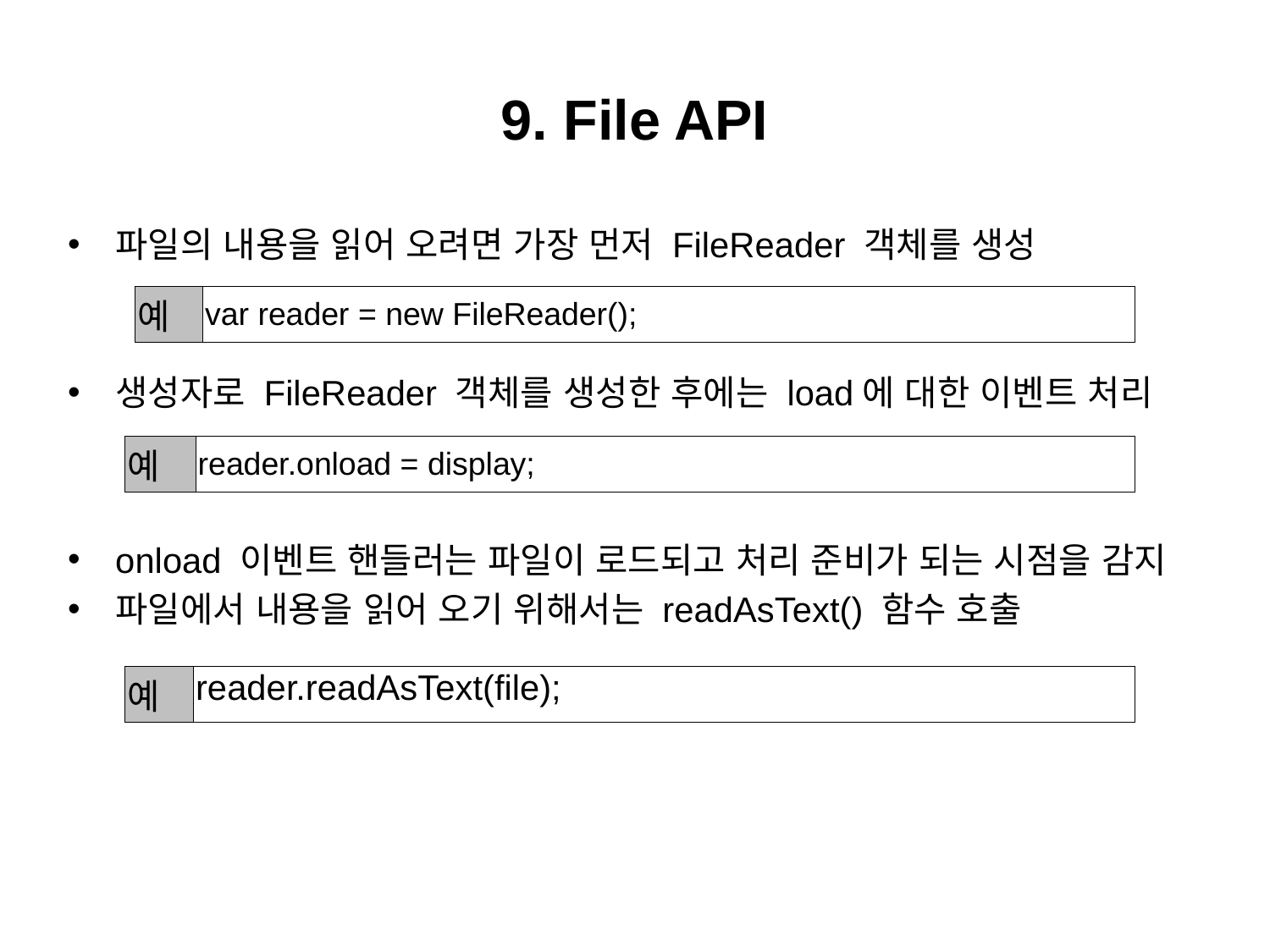

# 9. File API
파일의 내용을 읽어 오려면 가장 먼저 FileReader 객체를 생성

생성자로 FileReader 객체를 생성한 후에는 load에 대한 이벤트 처리

onload 이벤트 핸들러는 파일이 로드되고 처리 준비가 되는 시점을 감지
파일에서 내용을 읽어 오기 위해서는 readAsText() 함수 호출
| 예 | var reader = new FileReader(); |
| --- | --- |

| 예 | reader.onload = display; |
| --- | --- |

| 예 | reader.readAsText(file); |
| --- | --- |